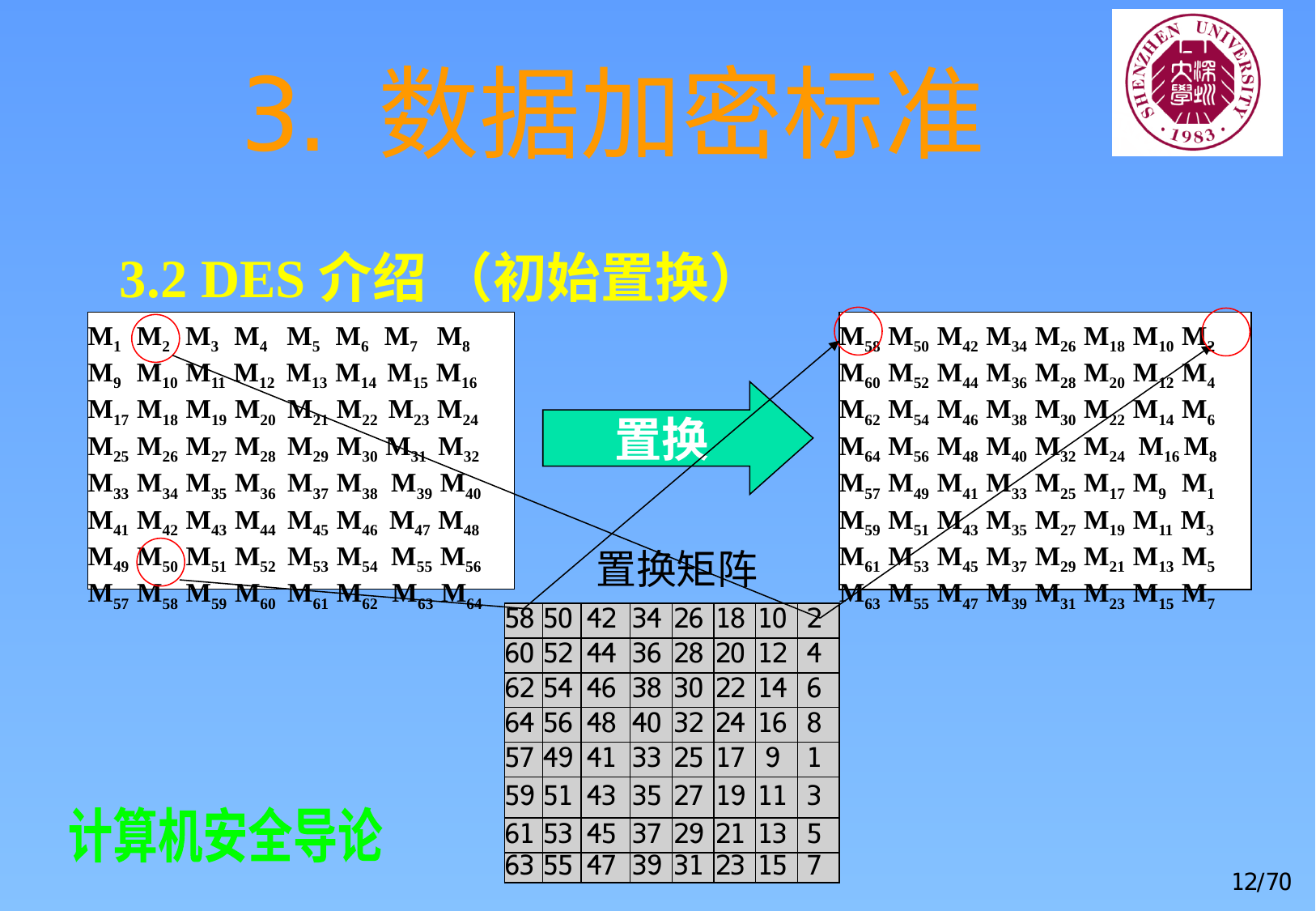

# 3. 数据加密标准
3.2 DES介绍 （初始置换）

M1    M2    M3    M4     M5    M6    M7     M8
M9    M10  M11  M12   M13  M14  M15  M16
M17  M18  M19  M20   M21  M22  M23  M24
M25  M26  M27  M28   M29  M30  M31   M32
M33  M34  M35  M36   M37  M38  M39  M40
M41  M42  M43  M44   M45  M46   M47  M48
M49  M50  M51  M52   M53  M54  M55  M56
M57  M58  M59  M60   M61  M62   M63  M64
M58  M50  M42  M34  M26  M18  M10  M2
M60  M52  M44  M36  M28  M20  M12  M4
M62  M54  M46  M38  M30  M22  M14  M6
M64  M56  M48  M40  M32  M24  M16 M8
M57  M49  M41  M33  M25  M17  M9    M1
M59  M51  M43  M35  M27  M19  M11  M3
M61  M53  M45  M37  M29  M21  M13  M5
M63  M55  M47  M39  M31  M23  M15  M7

置换
置换矩阵

| 58 | 50 | 42 | 34 | 26 | 18 | 10 | 2 |
| --- | --- | --- | --- | --- | --- | --- | --- |
| 60 | 52 | 44 | 36 | 28 | 20 | 12 | 4 |
| 62 | 54 | 46 | 38 | 30 | 22 | 14 | 6 |
| 64 | 56 | 48 | 40 | 32 | 24 | 16 | 8 |
| 57 | 49 | 41 | 33 | 25 | 17 | 9 | 1 |
| 59 | 51 | 43 | 35 | 27 | 19 | 11 | 3 |
| 61 | 53 | 45 | 37 | 29 | 21 | 13 | 5 |
| 63 | 55 | 47 | 39 | 31 | 23 | 15 | 7 |
12/70